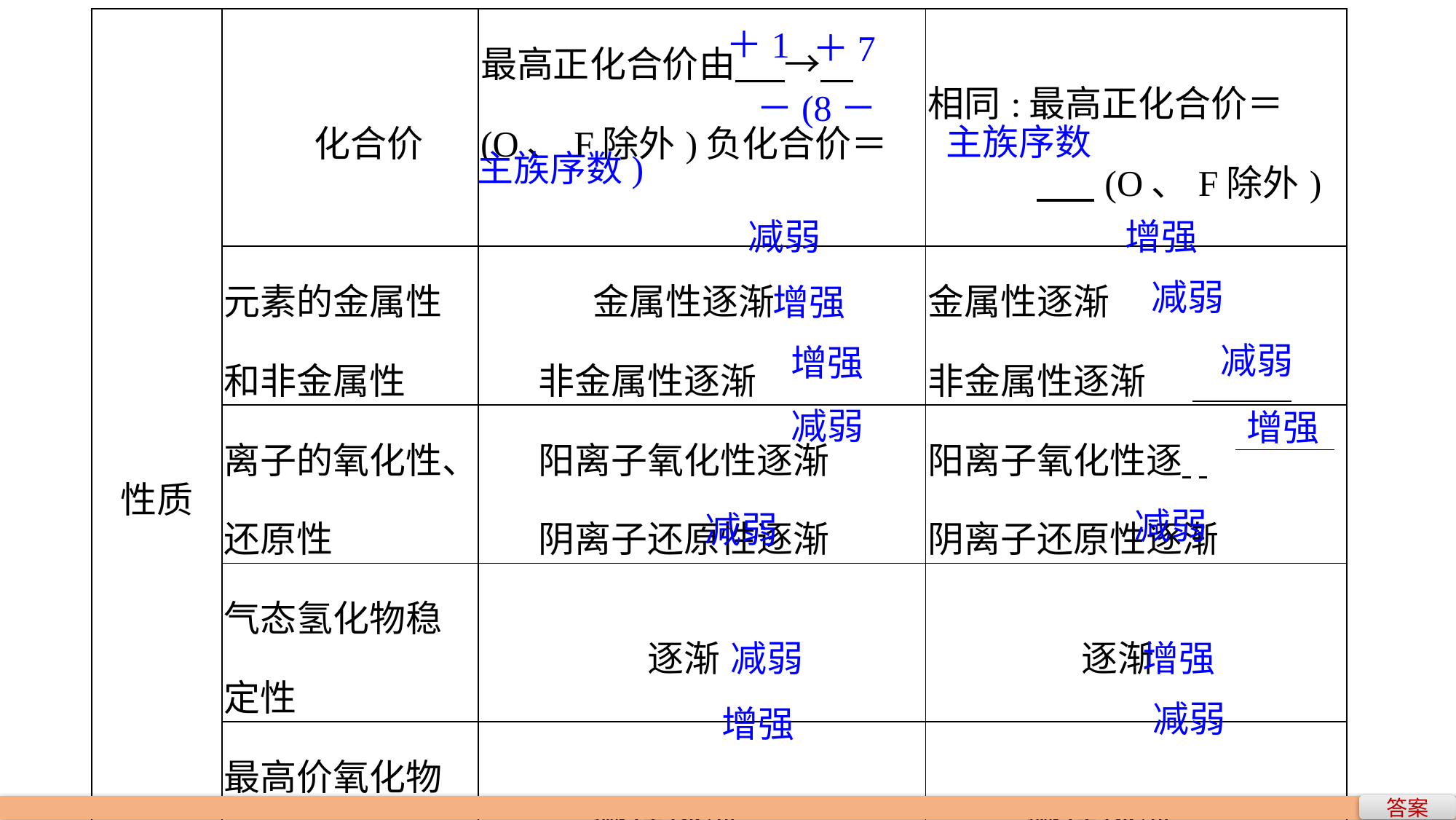

| 性质 | 化合价 | 最高正化合价由 → (O、F除外)负化合价＝ | 相同:最高正化合价＝ (O、F除外) |
| --- | --- | --- | --- |
|  | 元素的金属性和非金属性 | 金属性逐渐 非金属性逐渐 | 金属性逐渐 非金属性逐渐 |
|  | 离子的氧化性、还原性 | 阳离子氧化性逐渐 阴离子还原性逐渐 | 阳离子氧化性逐 阴离子还原性逐渐 |
|  | 气态氢化物稳定性 | 逐渐 | 逐渐 |
|  | 最高价氧化物对应的水化物的酸碱性 | 碱性逐渐 酸性逐渐 | 碱性逐渐 酸性逐渐 |
＋1
＋7
－(8－
主族序数
主族序数)
增强
减弱
减弱
增强
减弱
增强
减弱
增强
减弱
减弱
减弱
增强
减弱
增强
答案